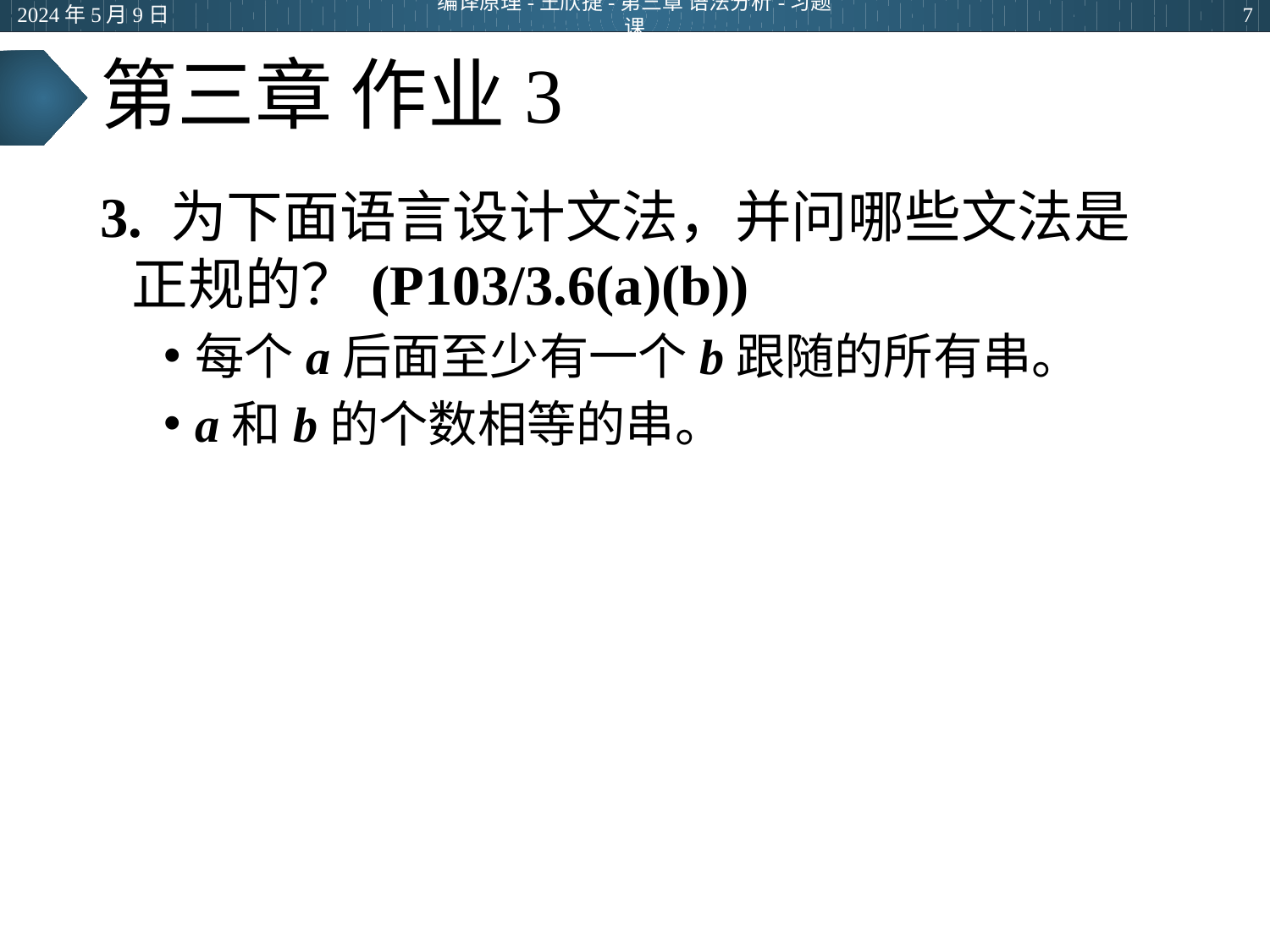

2024年5月9日
编译原理-王欣捷-第三章 语法分析-习题课
7
# 第三章 作业3
3. 为下面语言设计文法，并问哪些文法是正规的？(P103/3.6(a)(b))
每个a后面至少有一个b跟随的所有串。
a和b的个数相等的串。